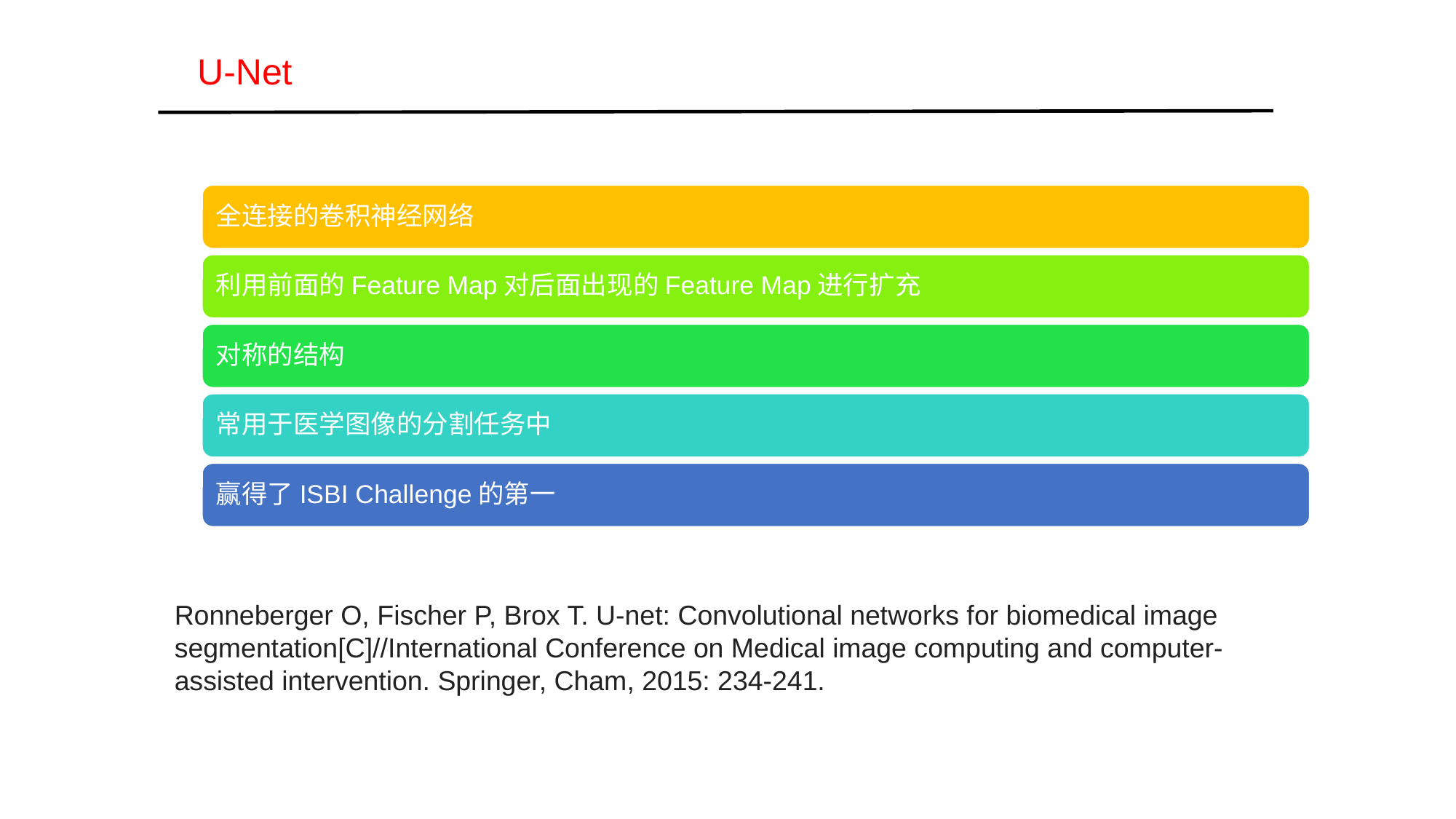

U-Net
全连接的卷积神经网络
利用前面的Feature Map对后面出现的Feature Map进行扩充
对称的结构
常用于医学图像的分割任务中
赢得了ISBI Challenge的第一
Ronneberger O, Fischer P, Brox T. U-net: Convolutional networks for biomedical image segmentation[C]//International Conference on Medical image computing and computer-assisted intervention. Springer, Cham, 2015: 234-241.